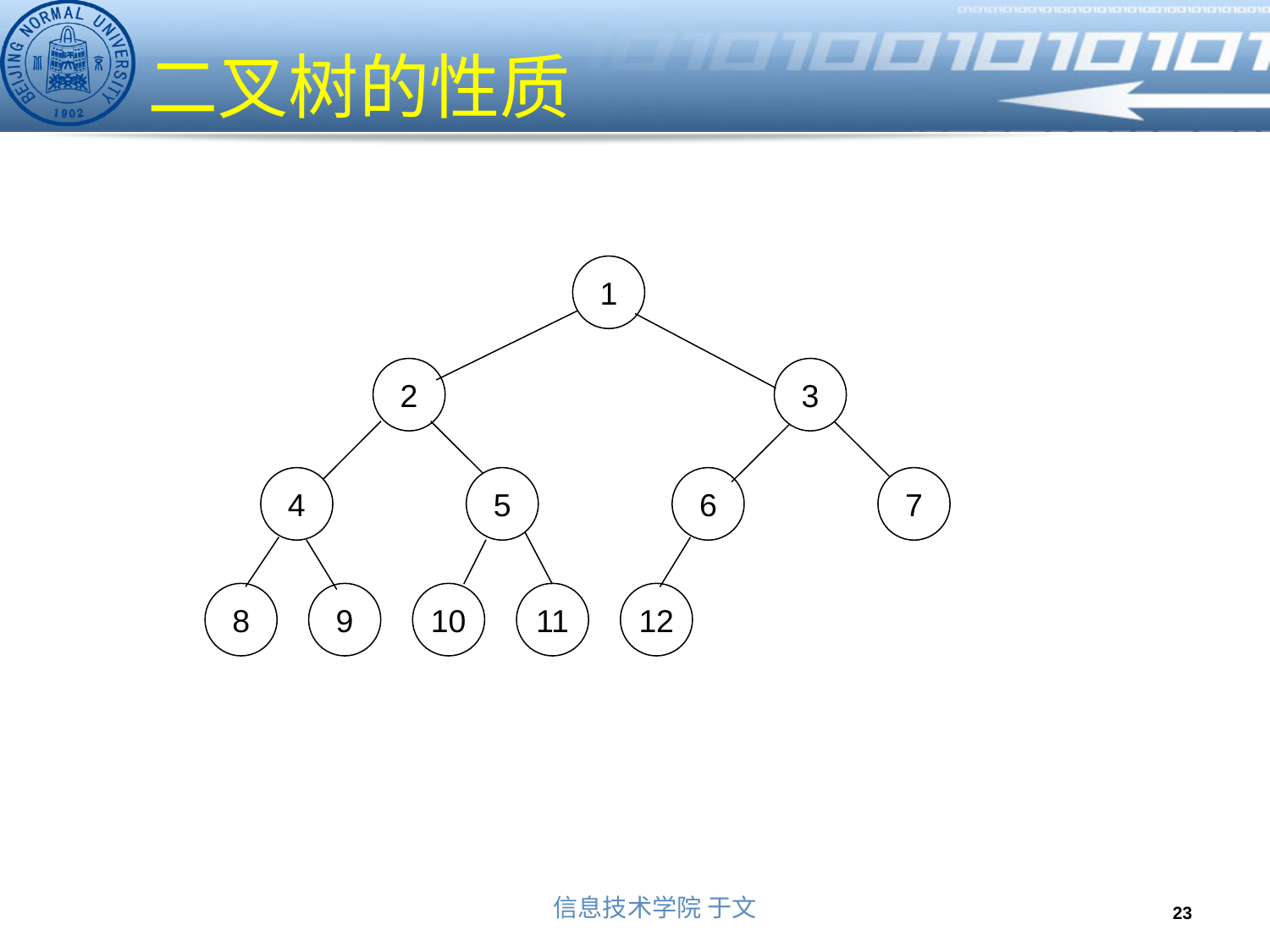

# 二叉树的性质
1

2
3

4
5
6
7

8
9
10
11
12
23